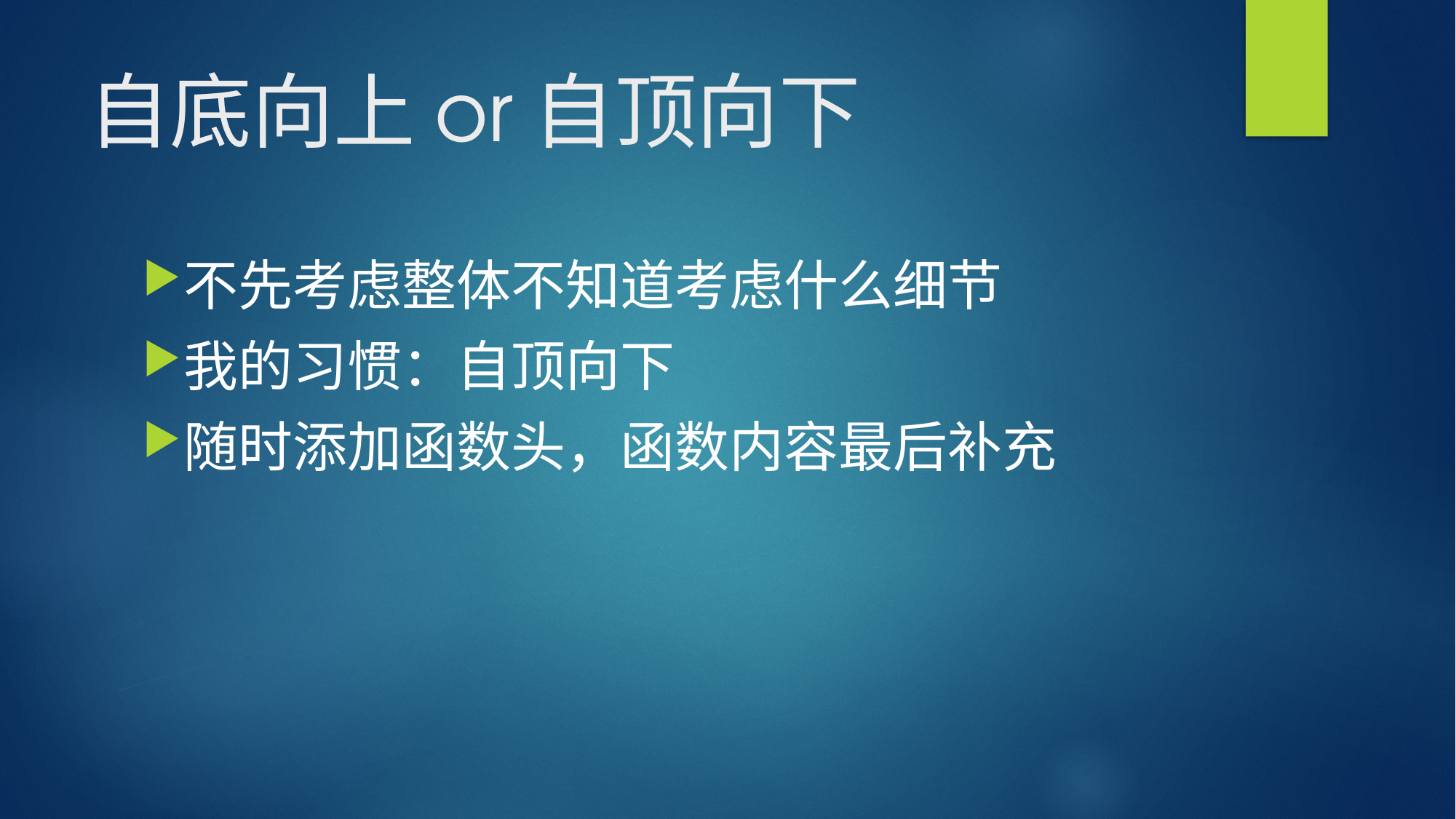

# 自底向上or自顶向下
不先考虑整体不知道考虑什么细节
我的习惯：自顶向下
随时添加函数头，函数内容最后补充